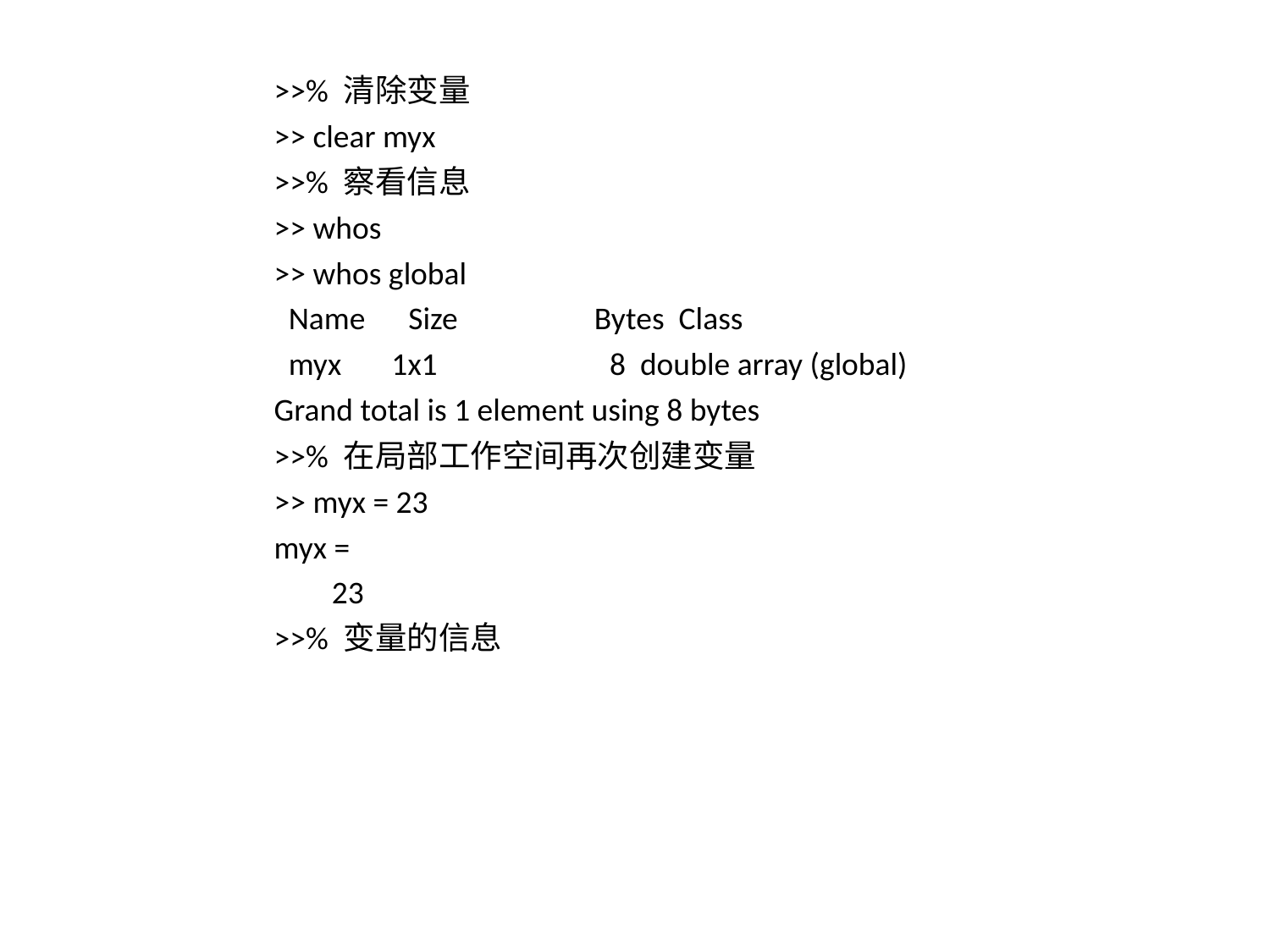

>>% 清除变量
>> clear myx
>>% 察看信息
>> whos
>> whos global
  Name      Size                   Bytes  Class
  myx       1x1                        8  double array (global)
Grand total is 1 element using 8 bytes
>>% 在局部工作空间再次创建变量
>> myx = 23
myx =
        23
>>% 变量的信息